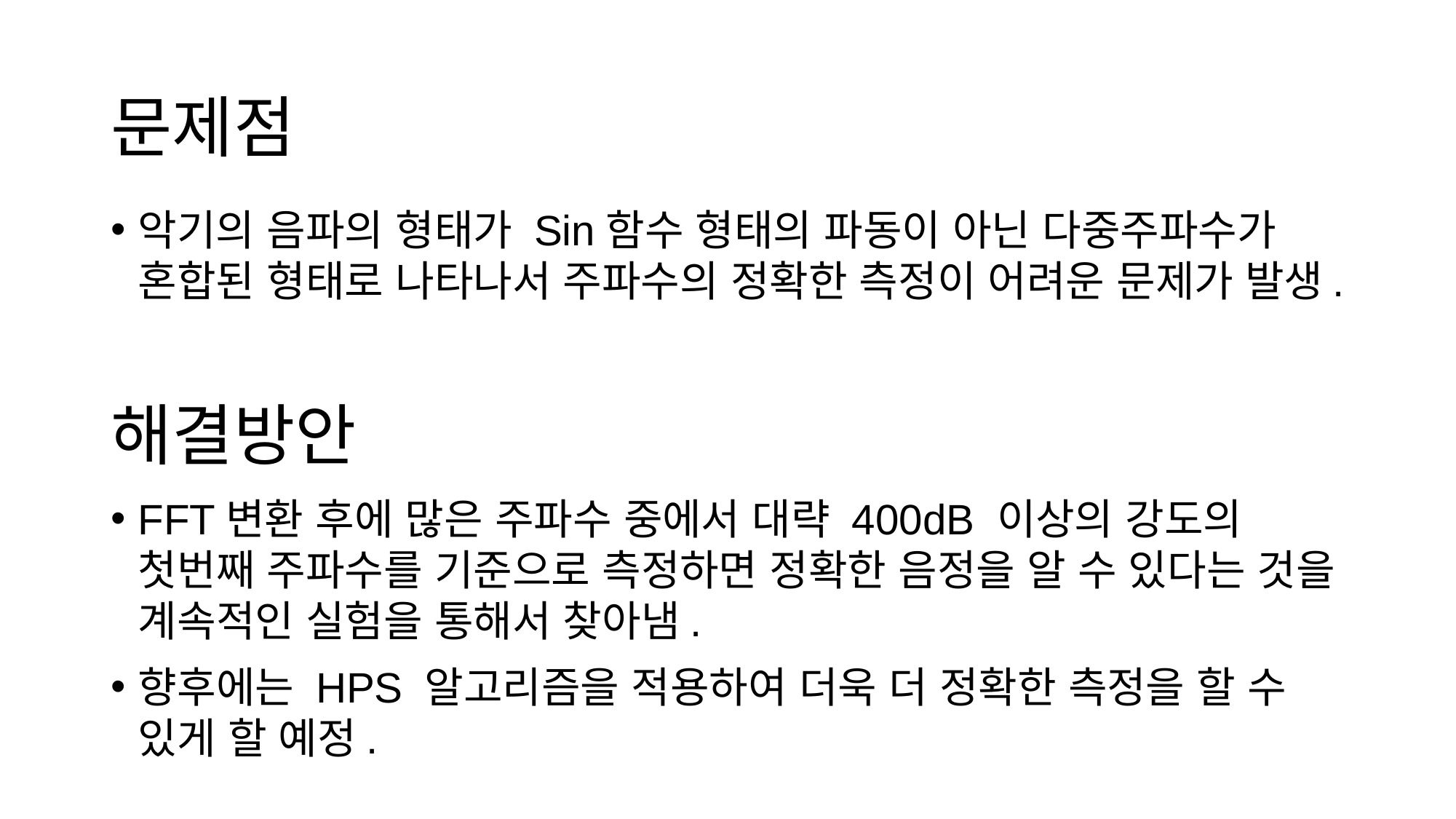

문제점
악기의 음파의 형태가 Sin함수 형태의 파동이 아닌 다중주파수가 혼합된 형태로 나타나서 주파수의 정확한 측정이 어려운 문제가 발생.
해결방안
FFT변환 후에 많은 주파수 중에서 대략 400dB 이상의 강도의 첫번째 주파수를 기준으로 측정하면 정확한 음정을 알 수 있다는 것을 계속적인 실험을 통해서 찾아냄.
향후에는 HPS 알고리즘을 적용하여 더욱 더 정확한 측정을 할 수 있게 할 예정.